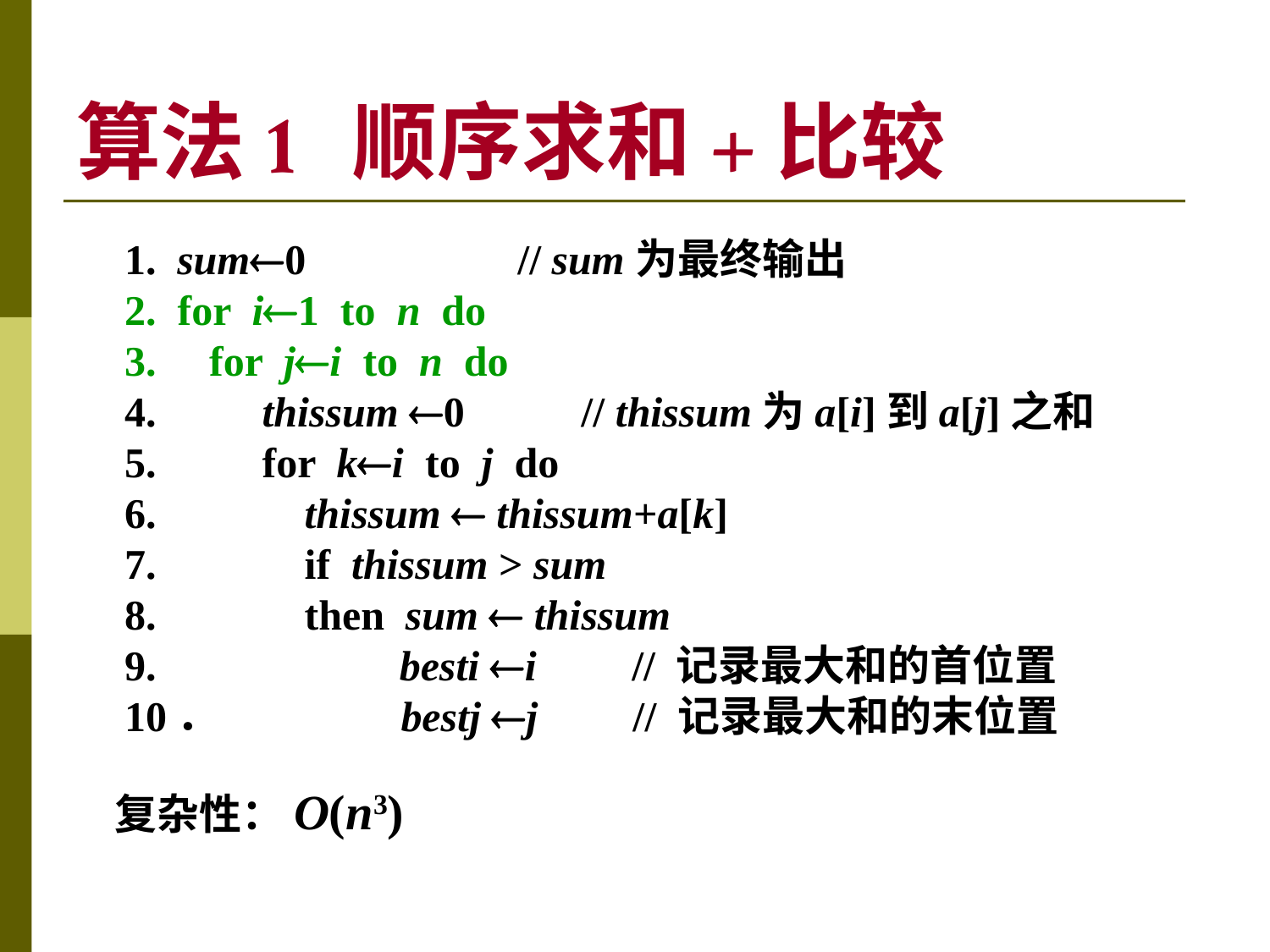

# 算法1  顺序求和+比较
1.  sum←0                    // sum为最终输出
2.  for  i←1  to  n  do
3.     for  j←i  to  n  do
4.          thissum ←0           // thissum为a[i]到a[j]之和
5.          for  k←i  to  j  do
6.              thissum ← thissum+a[k]
7.              if  thissum > sum
8.              then  sum ← thissum
9.                       besti ←i         // 记录最大和的首位置
10．                  bestj ←j         // 记录最大和的末位置
复杂性：O(n3)